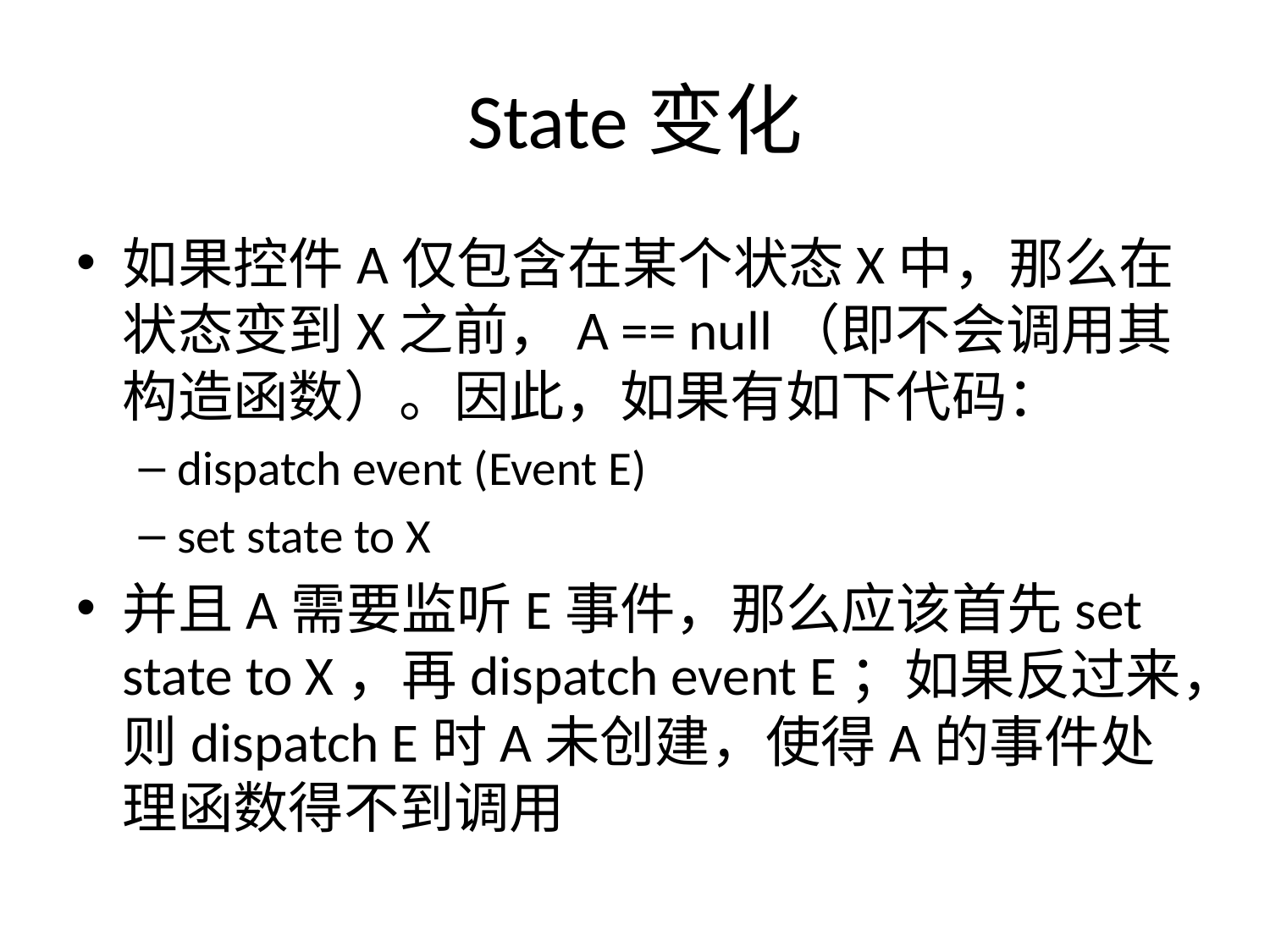

# State变化
如果控件A仅包含在某个状态X中，那么在状态变到X之前，A == null（即不会调用其构造函数）。因此，如果有如下代码：
dispatch event (Event E)
set state to X
并且A需要监听E事件，那么应该首先set state to X，再dispatch event E；如果反过来，则dispatch E时A未创建，使得A的事件处理函数得不到调用